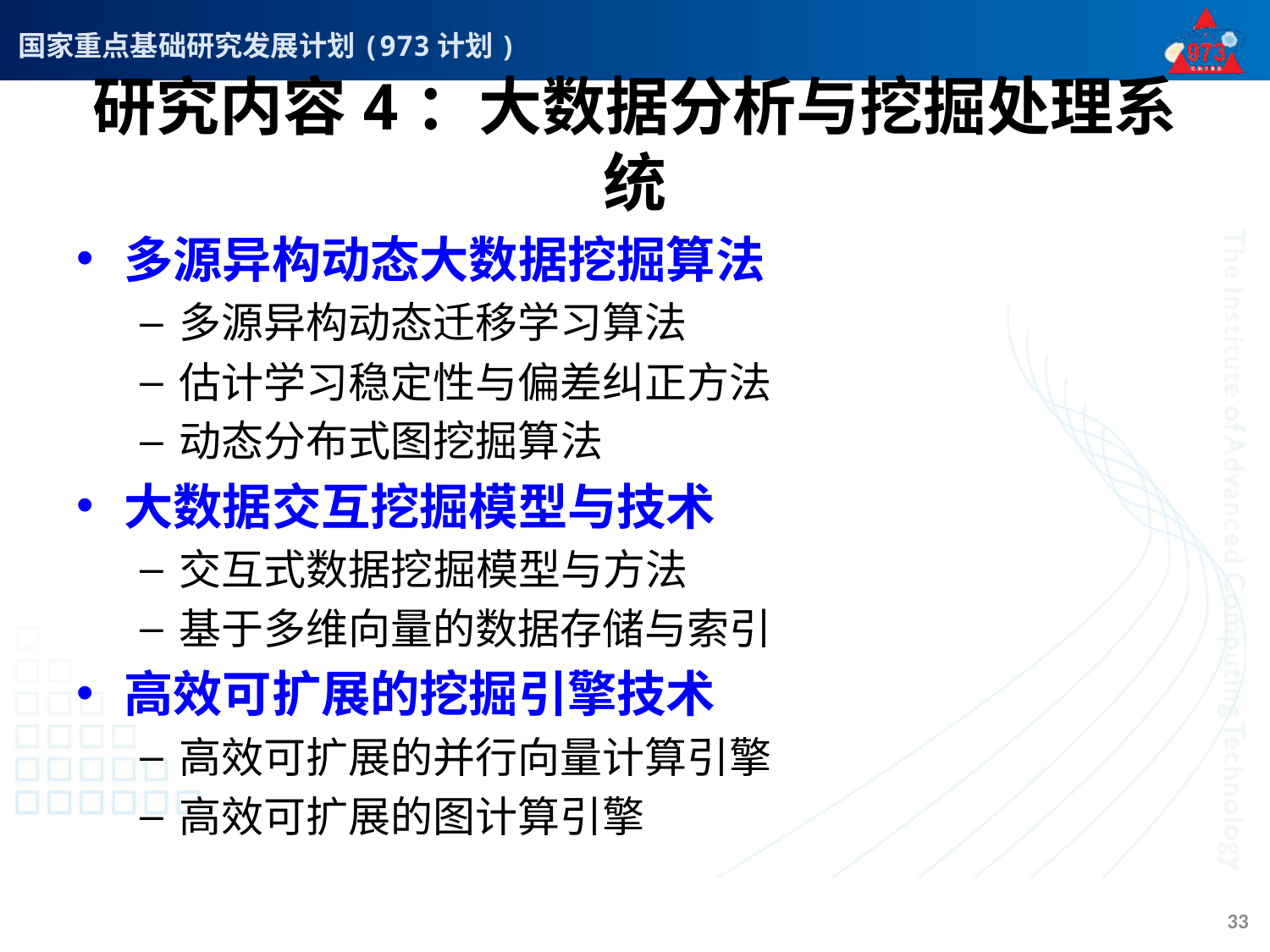

# 研究内容4：大数据分析与挖掘处理系统
多源异构动态大数据挖掘算法
多源异构动态迁移学习算法
估计学习稳定性与偏差纠正方法
动态分布式图挖掘算法
大数据交互挖掘模型与技术
交互式数据挖掘模型与方法
基于多维向量的数据存储与索引
高效可扩展的挖掘引擎技术
高效可扩展的并行向量计算引擎
高效可扩展的图计算引擎
33